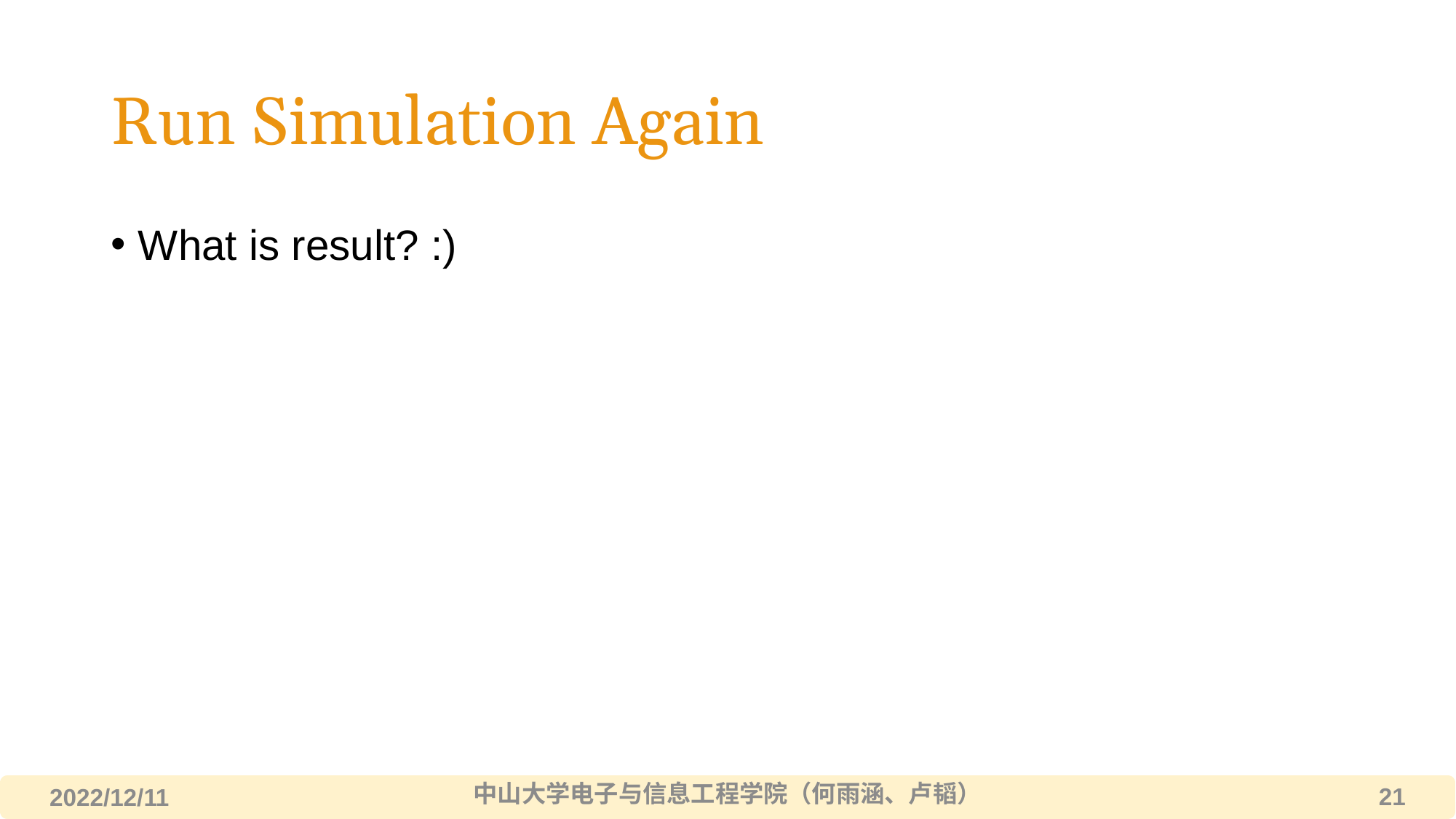

# Run Simulation Again
What is result? :)
中山大学电子与信息工程学院（何雨涵、卢韬）
21
2022/12/11